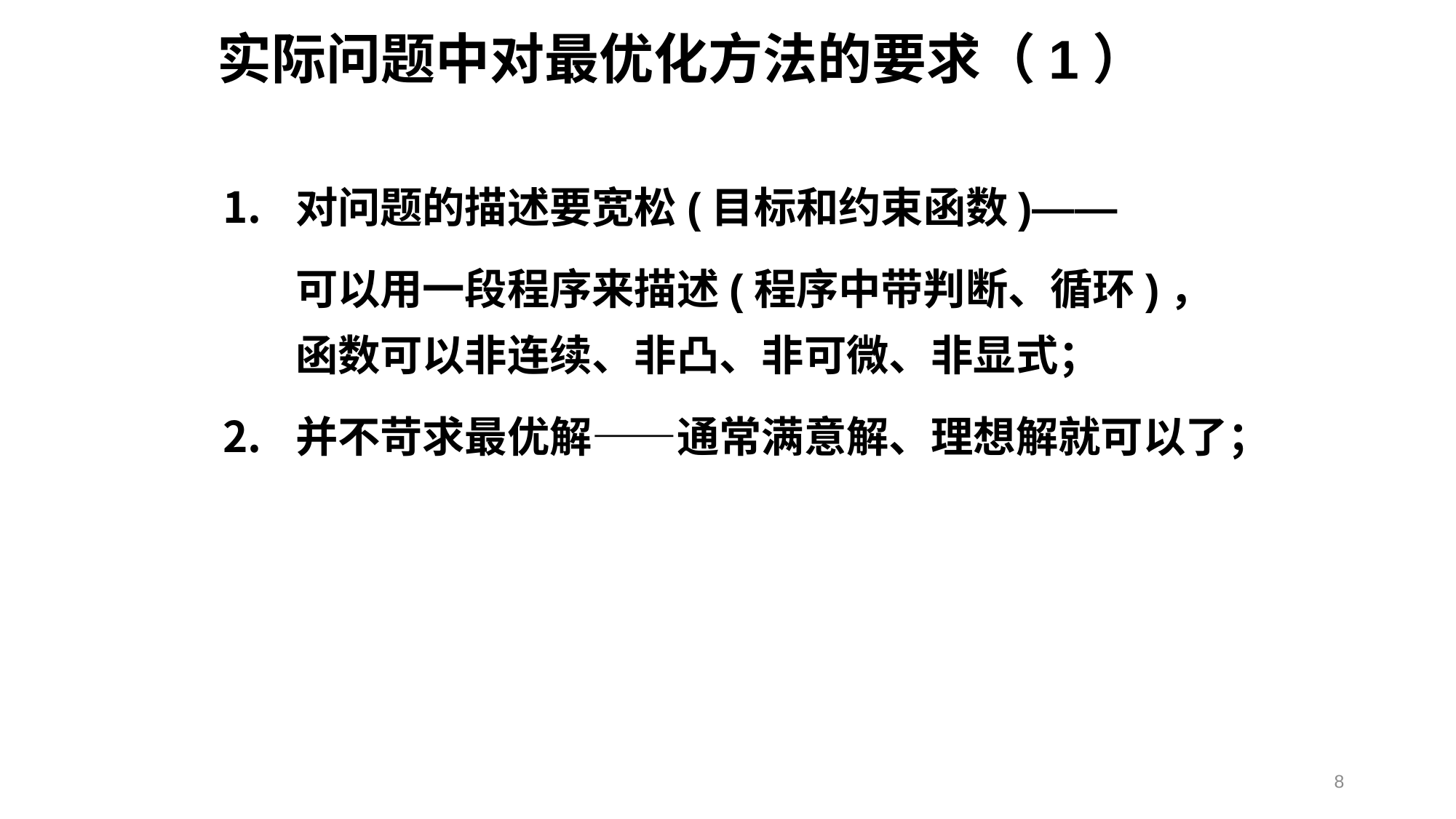

# 实际问题中对最优化方法的要求（1）
对问题的描述要宽松(目标和约束函数)——
	可以用一段程序来描述(程序中带判断、循环)，函数可以非连续、非凸、非可微、非显式；
并不苛求最优解——通常满意解、理想解就可以了；
8